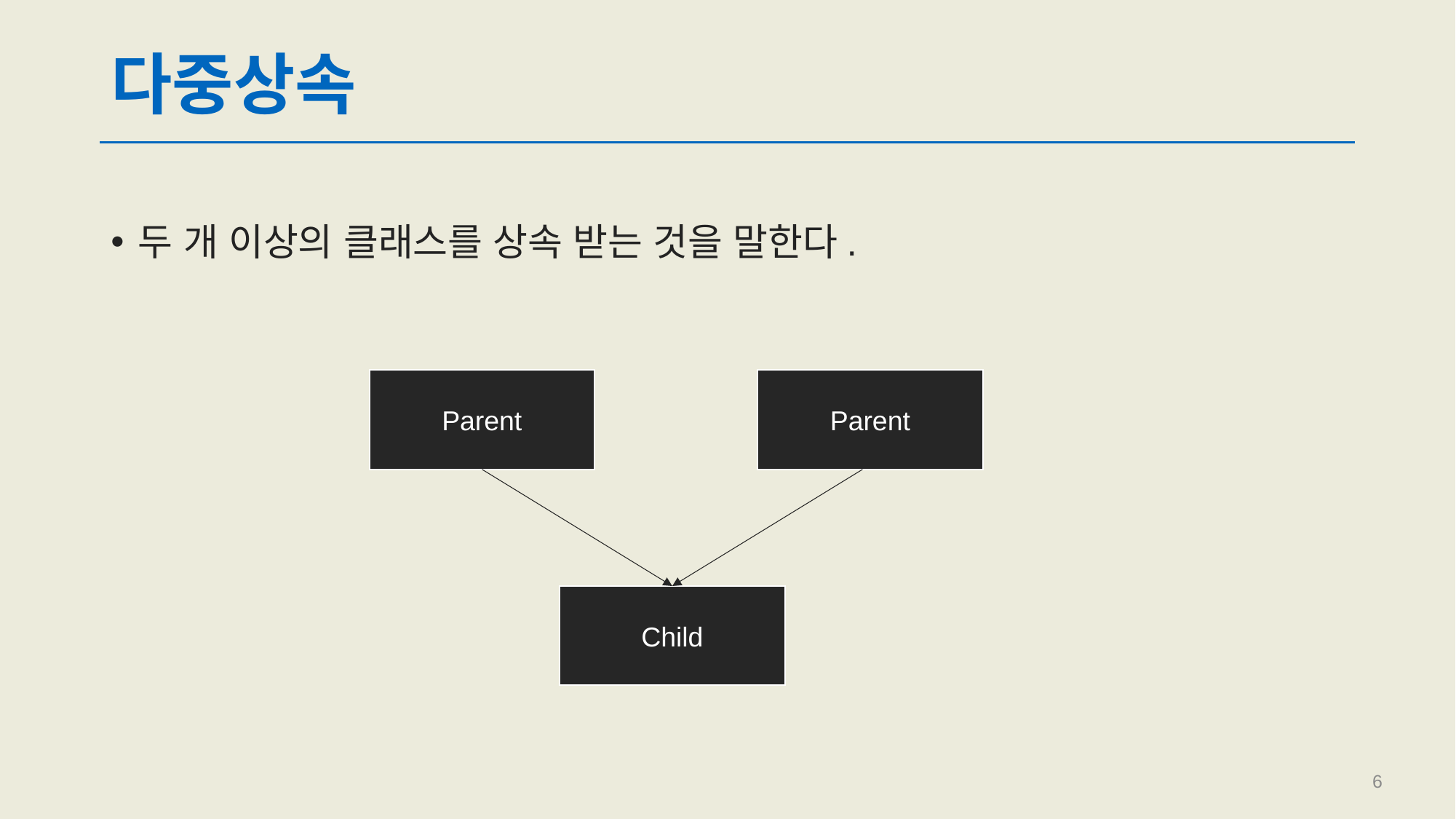

# 다중상속
두 개 이상의 클래스를 상속 받는 것을 말한다.

Parent
Parent
Child
6